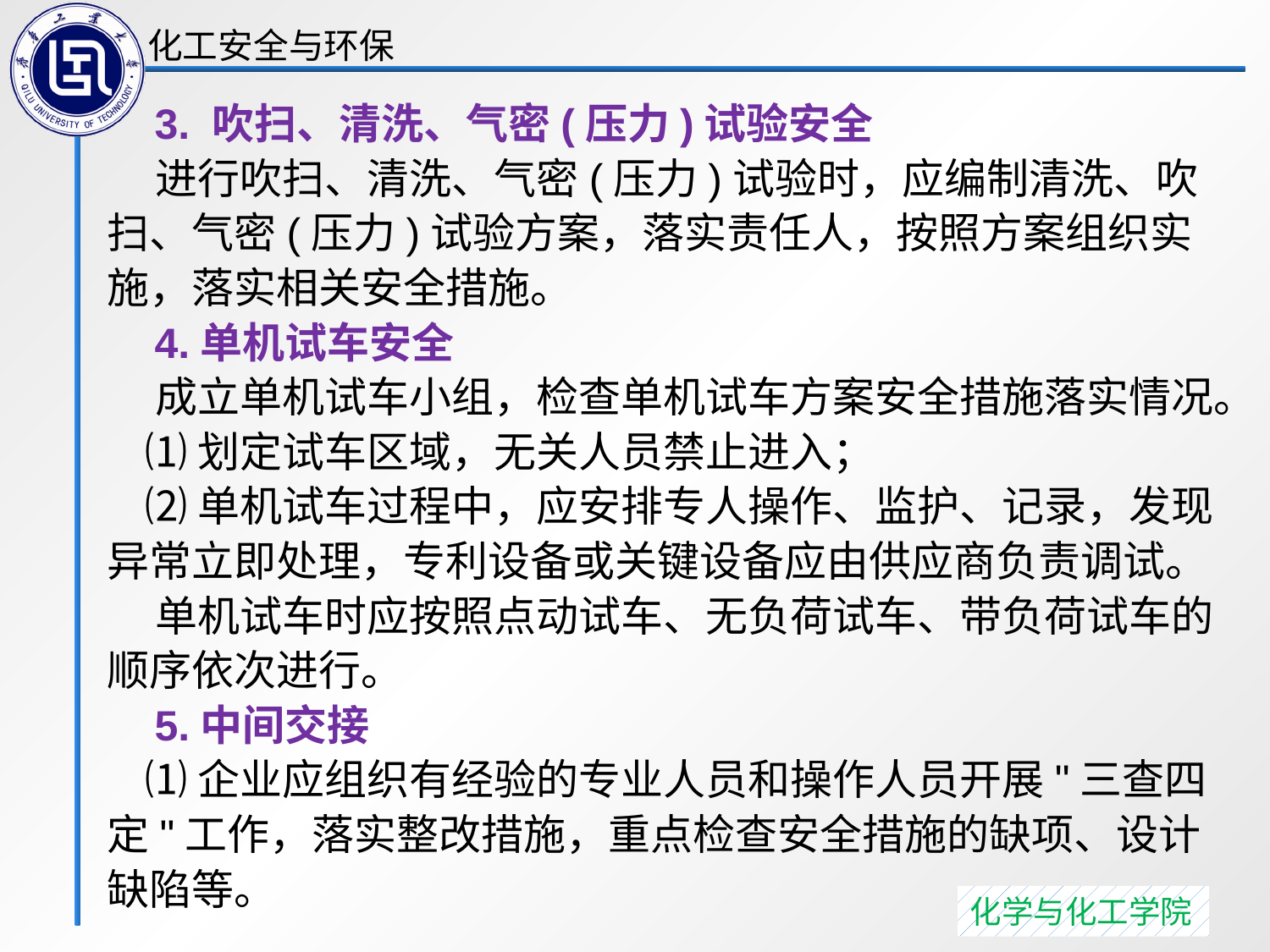

3. 吹扫、清洗、气密(压力)试验安全
    进行吹扫、清洗、气密(压力)试验时，应编制清洗、吹扫、气密(压力)试验方案，落实责任人，按照方案组织实施，落实相关安全措施。
    4.单机试车安全
    成立单机试车小组，检查单机试车方案安全措施落实情况。
    ⑴划定试车区域，无关人员禁止进入；
    ⑵单机试车过程中，应安排专人操作、监护、记录，发现异常立即处理，专利设备或关键设备应由供应商负责调试。
    单机试车时应按照点动试车、无负荷试车、带负荷试车的顺序依次进行。
    5.中间交接
    ⑴企业应组织有经验的专业人员和操作人员开展"三查四定"工作，落实整改措施，重点检查安全措施的缺项、设计缺陷等。